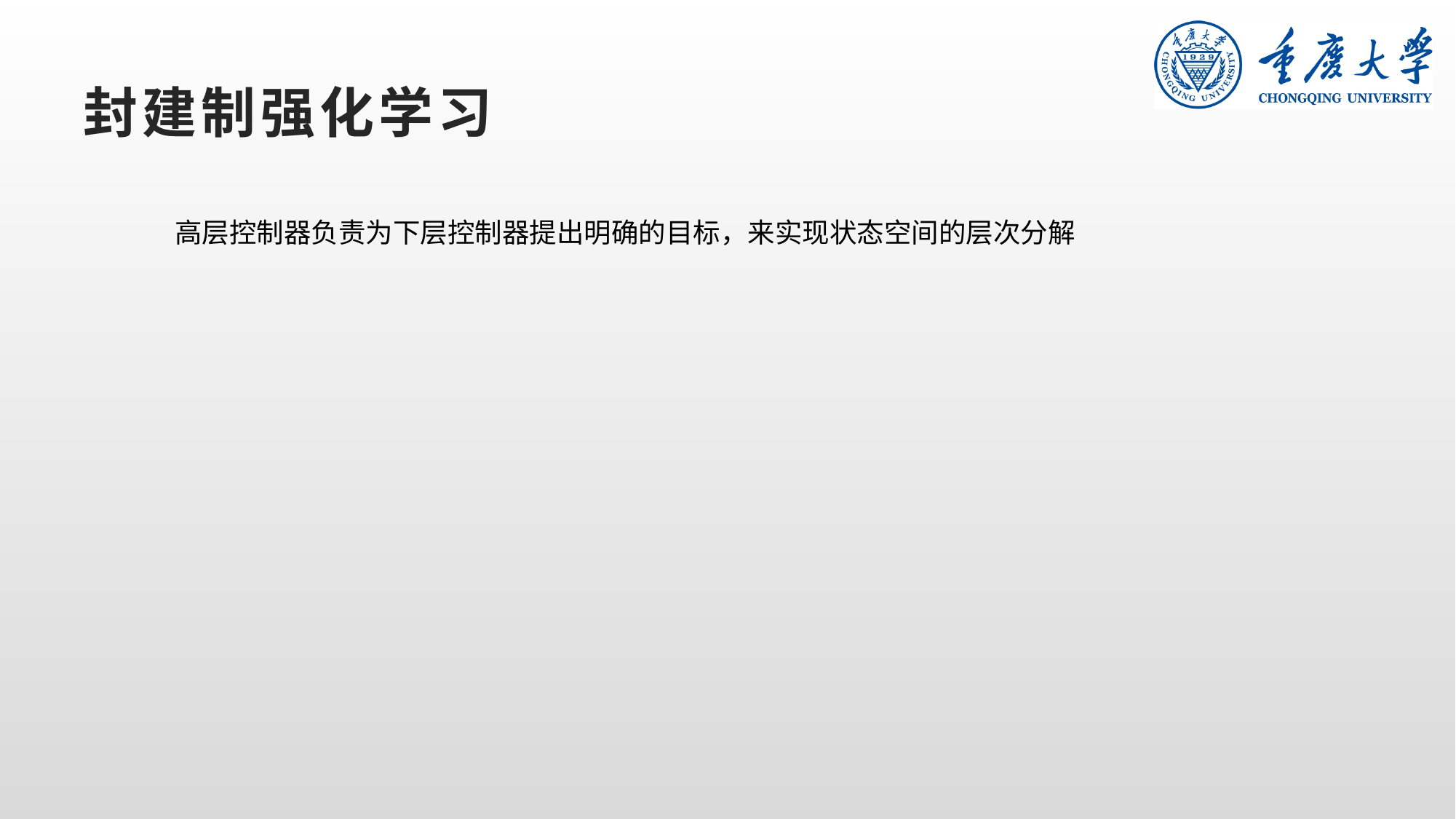

封建制强化学习
高层控制器负责为下层控制器提出明确的目标，来实现状态空间的层次分解